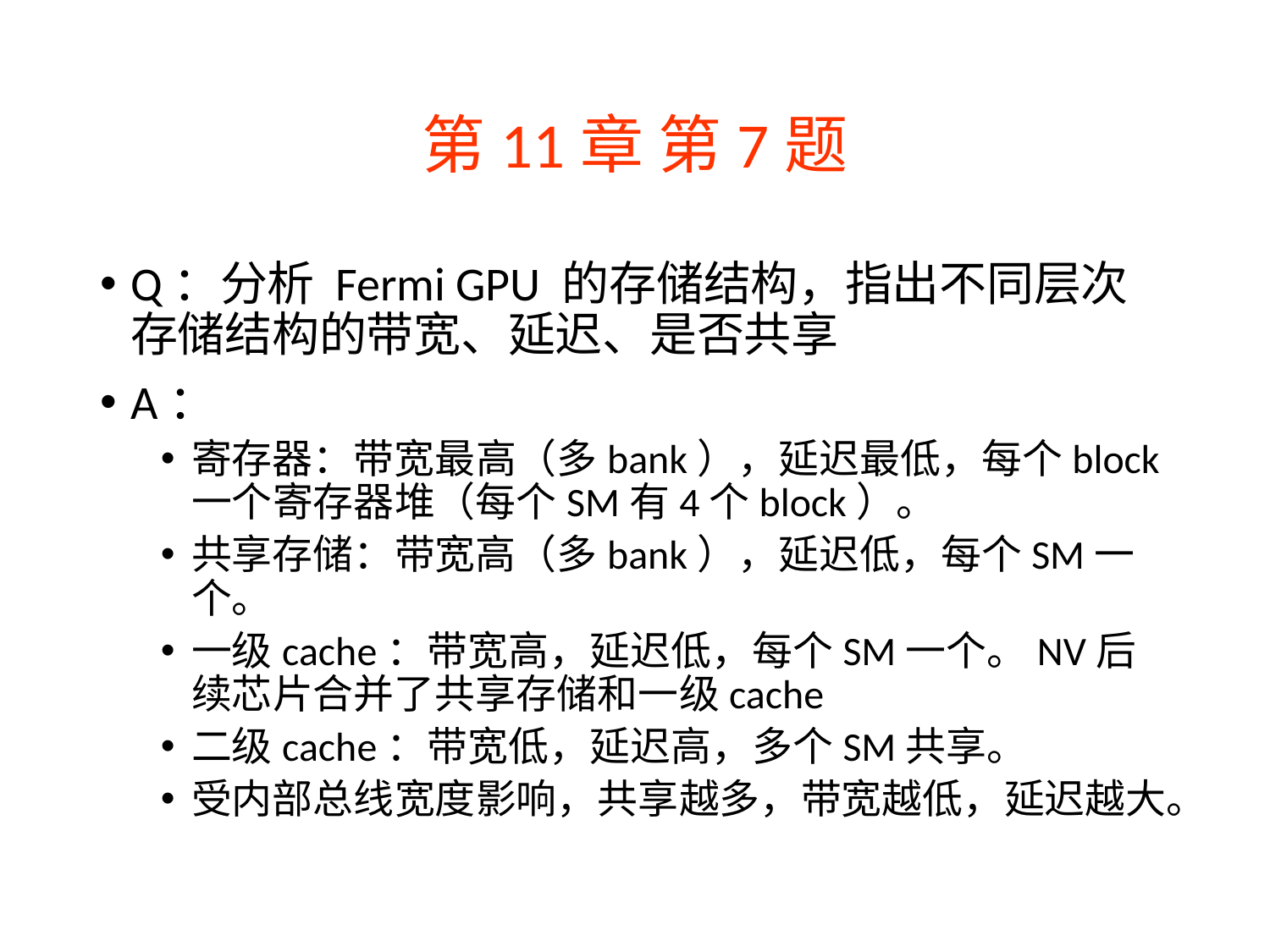

# 第11章 第7题
Q：分析 Fermi GPU 的存储结构，指出不同层次存储结构的带宽、延迟、是否共享
A：
寄存器：带宽最高（多bank），延迟最低，每个block一个寄存器堆（每个SM有4个block）。
共享存储：带宽高（多bank），延迟低，每个SM一个。
一级cache：带宽高，延迟低，每个SM一个。NV后续芯片合并了共享存储和一级cache
二级cache：带宽低，延迟高，多个SM共享。
受内部总线宽度影响，共享越多，带宽越低，延迟越大。